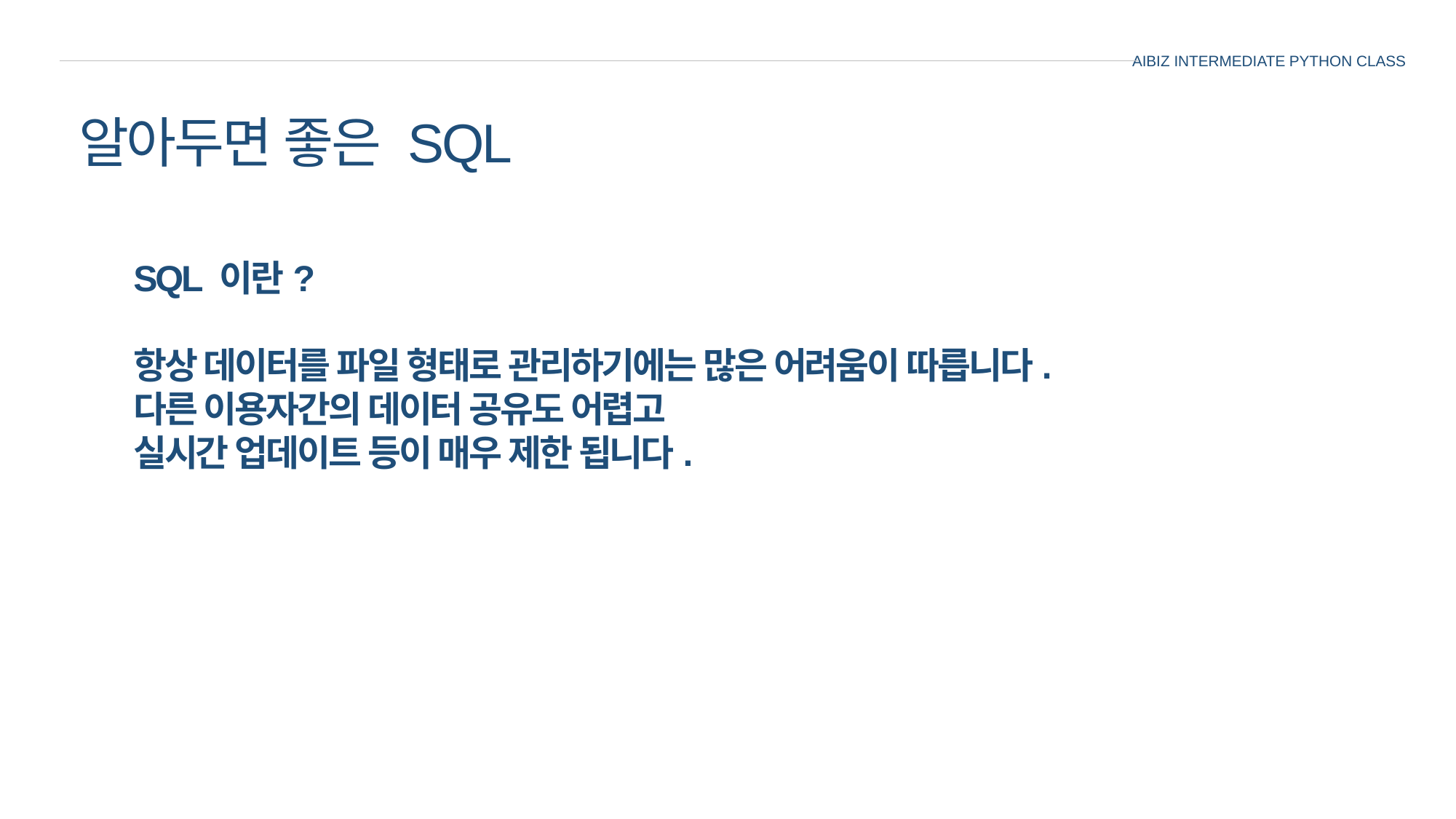

AIBIZ INTERMEDIATE PYTHON CLASS
알아두면 좋은 SQL
SQL 이란?

항상 데이터를 파일 형태로 관리하기에는 많은 어려움이 따릅니다.
다른 이용자간의 데이터 공유도 어렵고
실시간 업데이트 등이 매우 제한 됩니다.